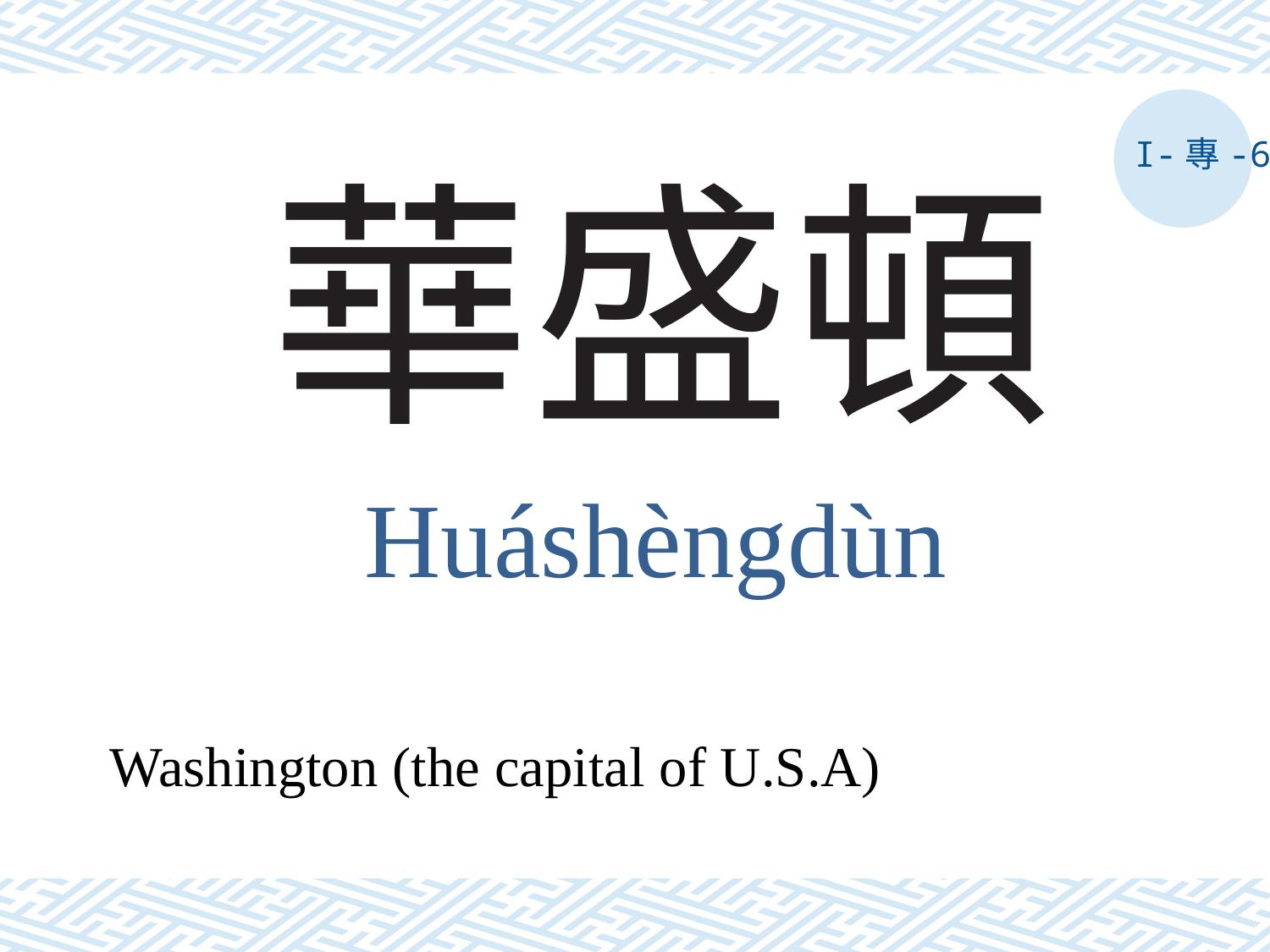

I-專-6

# 華盛頓
Huáshèngdùn
Washington (the capital of U.S.A)